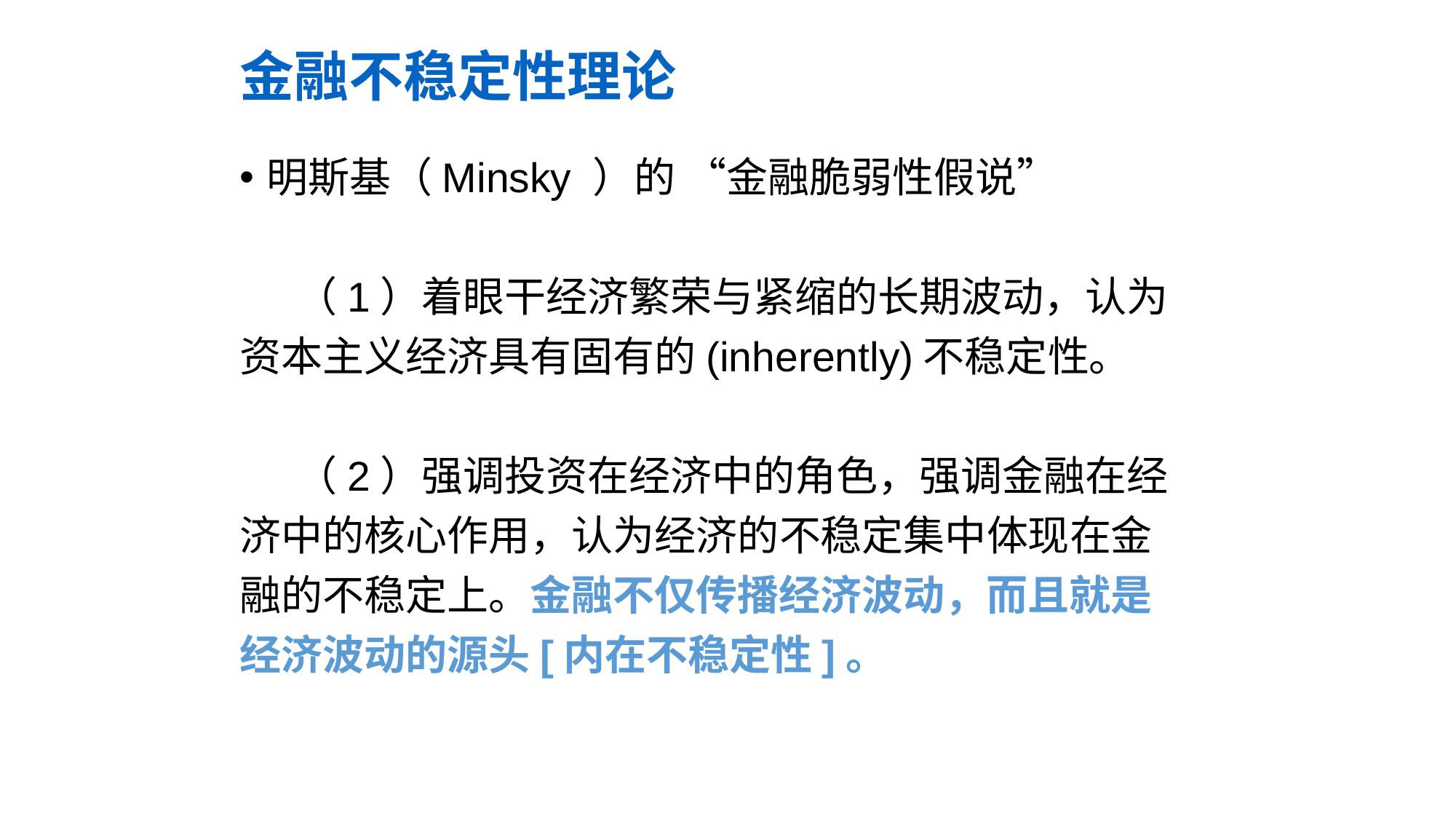

金融不稳定性理论
明斯基（Minsky ）的 “金融脆弱性假说”

     （1）着眼干经济繁荣与紧缩的长期波动，认为
资本主义经济具有固有的(inherently)不稳定性。

     （2）强调投资在经济中的角色，强调金融在经
济中的核心作用，认为经济的不稳定集中体现在金
融的不稳定上。金融不仅传播经济波动，而且就是
经济波动的源头[内在不稳定性]。